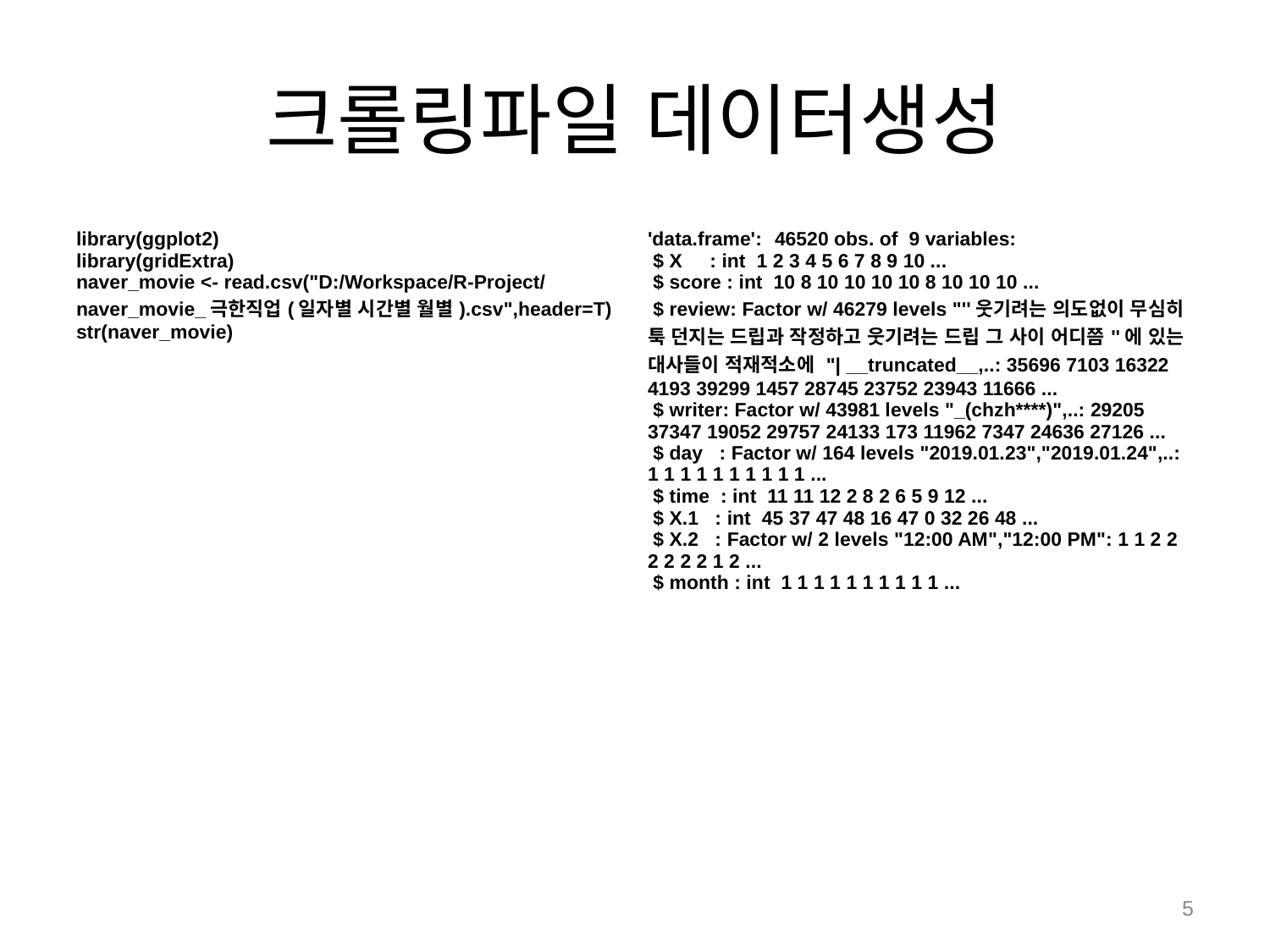

# 크롤링파일 데이터생성
| library(ggplot2) library(gridExtra) naver\_movie <- read.csv("D:/Workspace/R-Project/naver\_movie\_극한직업(일자별 시간별 월별).csv",header=T) str(naver\_movie) | 'data.frame': 46520 obs. of 9 variables: $ X : int 1 2 3 4 5 6 7 8 9 10 ... $ score : int 10 8 10 10 10 10 8 10 10 10 ... $ review: Factor w/ 46279 levels "''웃기려는 의도없이 무심히 툭 던지는 드립과 작정하고 웃기려는 드립 그 사이 어디쯤''에 있는 대사들이 적재적소에 "| \_\_truncated\_\_,..: 35696 7103 16322 4193 39299 1457 28745 23752 23943 11666 ... $ writer: Factor w/ 43981 levels "\_(chzh\*\*\*\*)",..: 29205 37347 19052 29757 24133 173 11962 7347 24636 27126 ... $ day : Factor w/ 164 levels "2019.01.23","2019.01.24",..: 1 1 1 1 1 1 1 1 1 1 ... $ time : int 11 11 12 2 8 2 6 5 9 12 ... $ X.1 : int 45 37 47 48 16 47 0 32 26 48 ... $ X.2 : Factor w/ 2 levels "12:00 AM","12:00 PM": 1 1 2 2 2 2 2 2 1 2 ... $ month : int 1 1 1 1 1 1 1 1 1 1 ... |
| --- | --- |
5